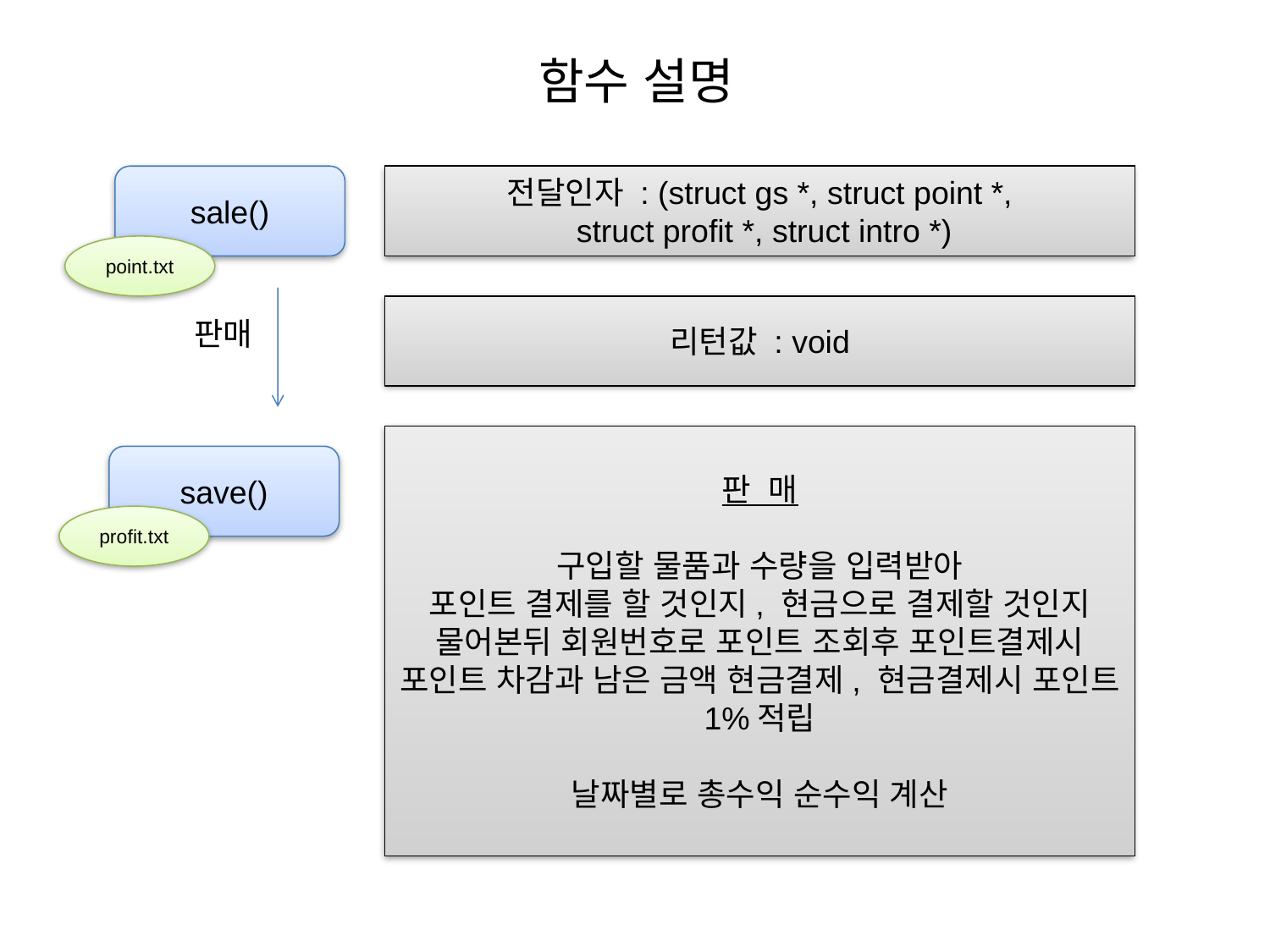

함수 설명
sale()
전달인자 : (struct gs *, struct point *,
 struct profit *, struct intro *)
point.txt
리턴값 : void
판매
판  매

구입할 물품과 수량을 입력받아
포인트 결제를 할 것인지, 현금으로 결제할 것인지 물어본뒤 회원번호로 포인트 조회후 포인트결제시 포인트 차감과 남은 금액 현금결제, 현금결제시 포인트 1%적립

날짜별로 총수익 순수익 계산
save()
profit.txt